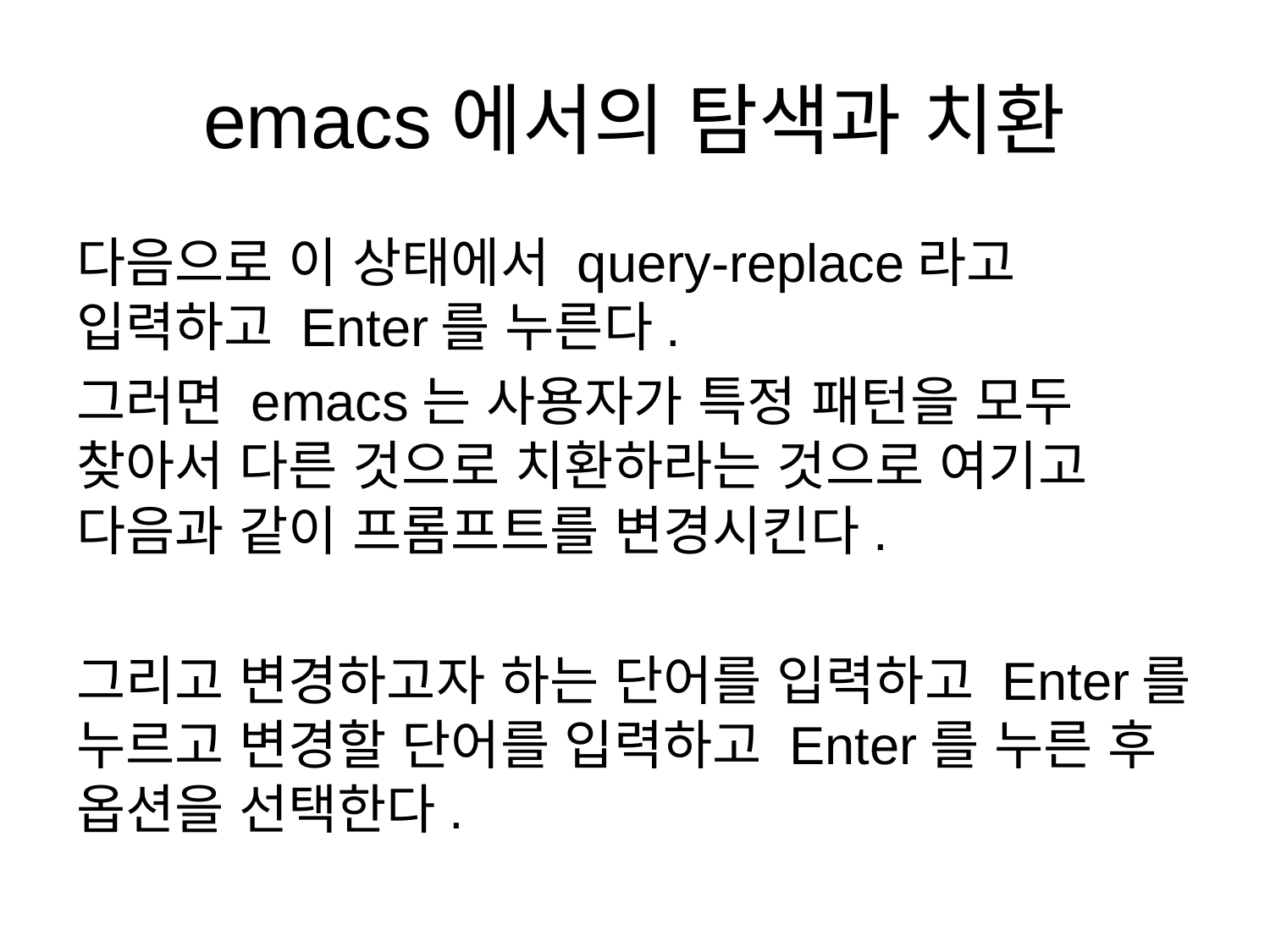

# emacs에서의 탐색과 치환
다음으로 이 상태에서 query-replace라고 입력하고 Enter를 누른다.
그러면 emacs는 사용자가 특정 패턴을 모두 찾아서 다른 것으로 치환하라는 것으로 여기고 다음과 같이 프롬프트를 변경시킨다.

그리고 변경하고자 하는 단어를 입력하고 Enter를 누르고 변경할 단어를 입력하고 Enter를 누른 후 옵션을 선택한다.